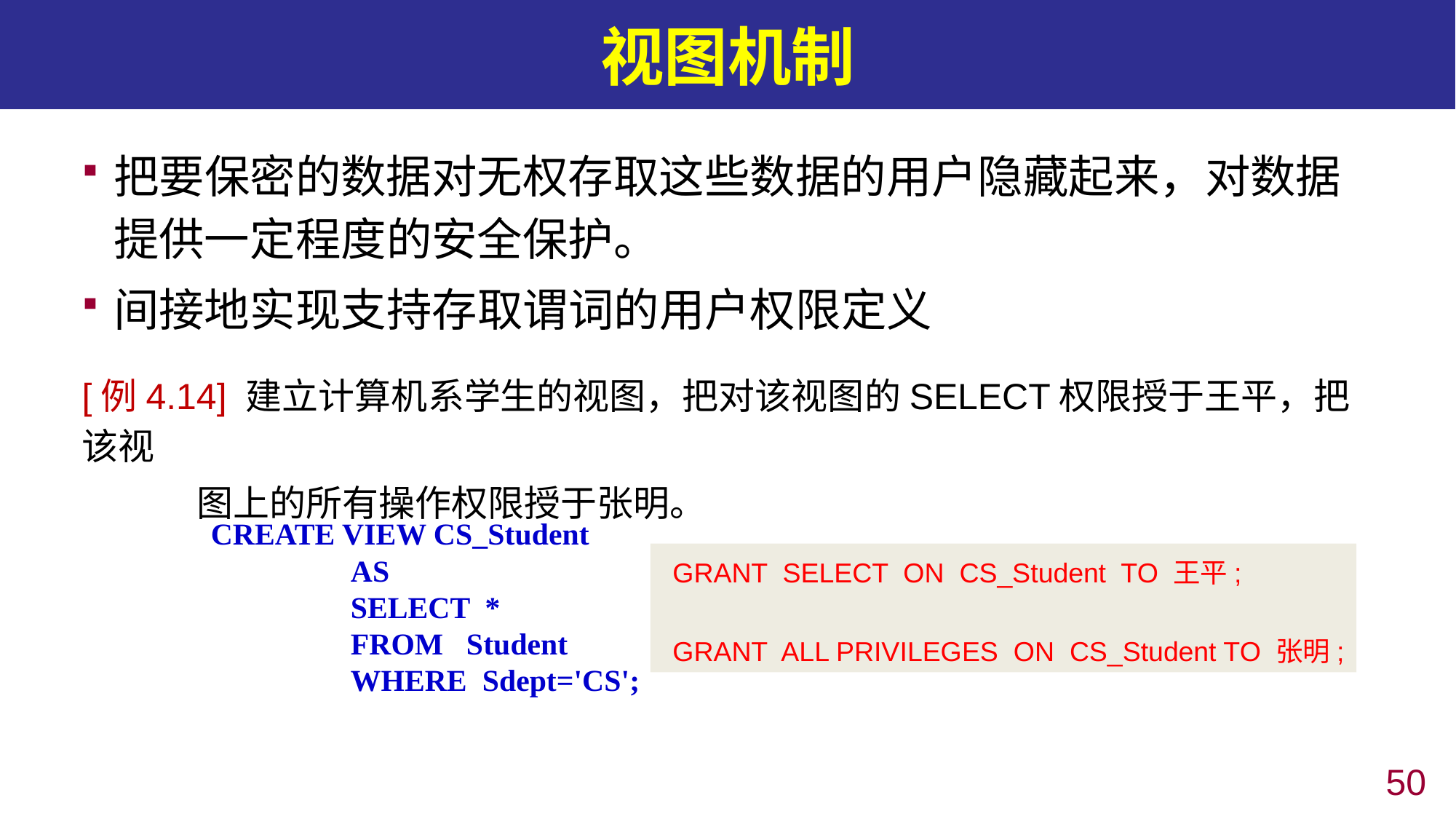

# 视图机制
把要保密的数据对无权存取这些数据的用户隐藏起来，对数据提供一定程度的安全保护。
间接地实现支持存取谓词的用户权限定义

[例4.14] 建立计算机系学生的视图，把对该视图的SELECT权限授于王平，把该视
             图上的所有操作权限授于张明。

CREATE VIEW CS_Student
    AS
    SELECT  *
    FROM   Student
    WHERE  Sdept='CS';
GRANT  SELECT  ON  CS_Student  TO 王平;

GRANT  ALL PRIVILEGES  ON  CS_Student TO 张明;
50